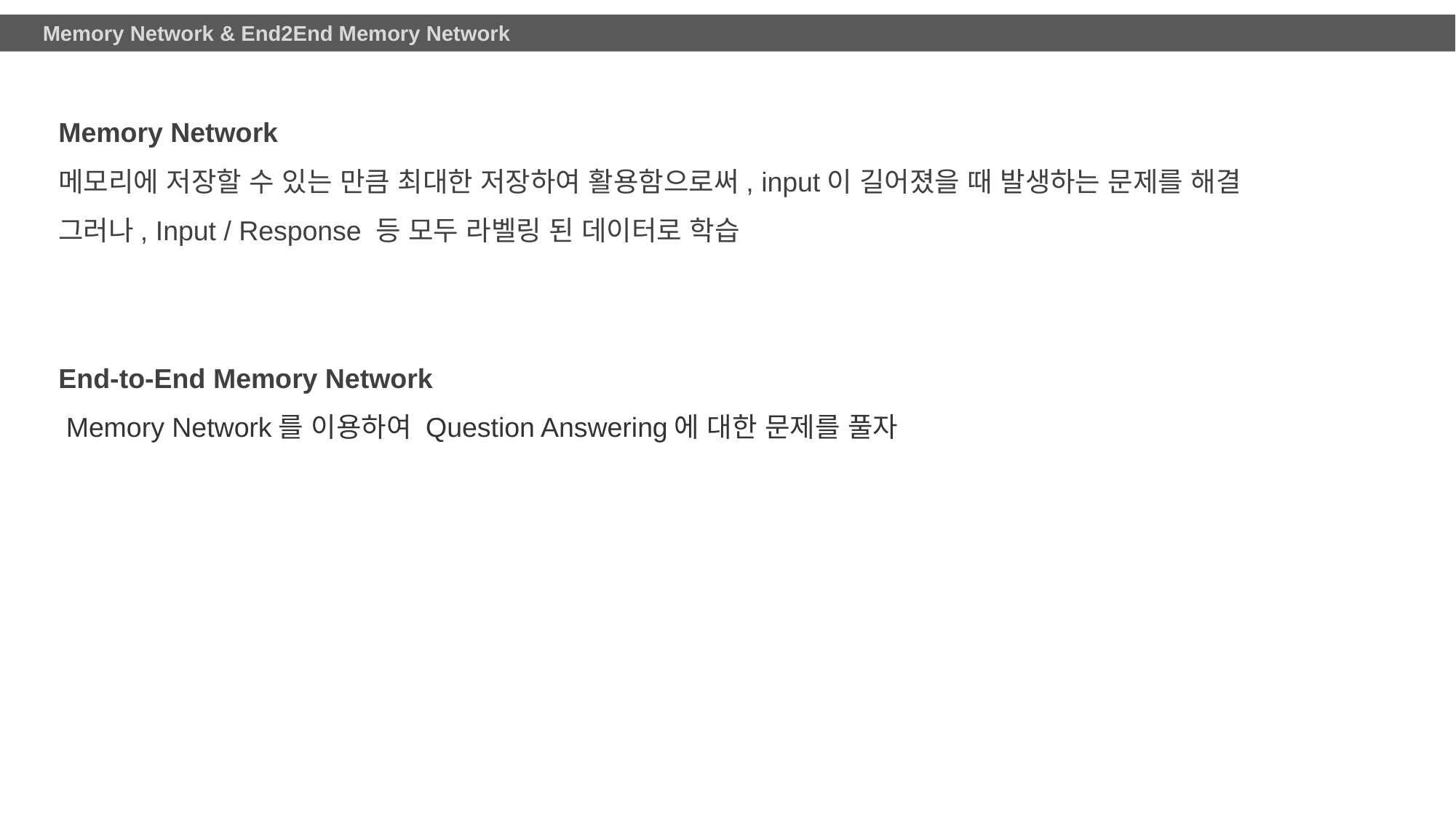

7
Memory Network & End2End Memory Network

Memory Network
메모리에 저장할 수 있는 만큼 최대한 저장하여 활용함으로써, input이 길어졌을 때 발생하는 문제를 해결
그러나, Input / Response 등 모두 라벨링 된 데이터로 학습

End-to-End Memory Network
 Memory Network를 이용하여 Question Answering에 대한 문제를 풀자